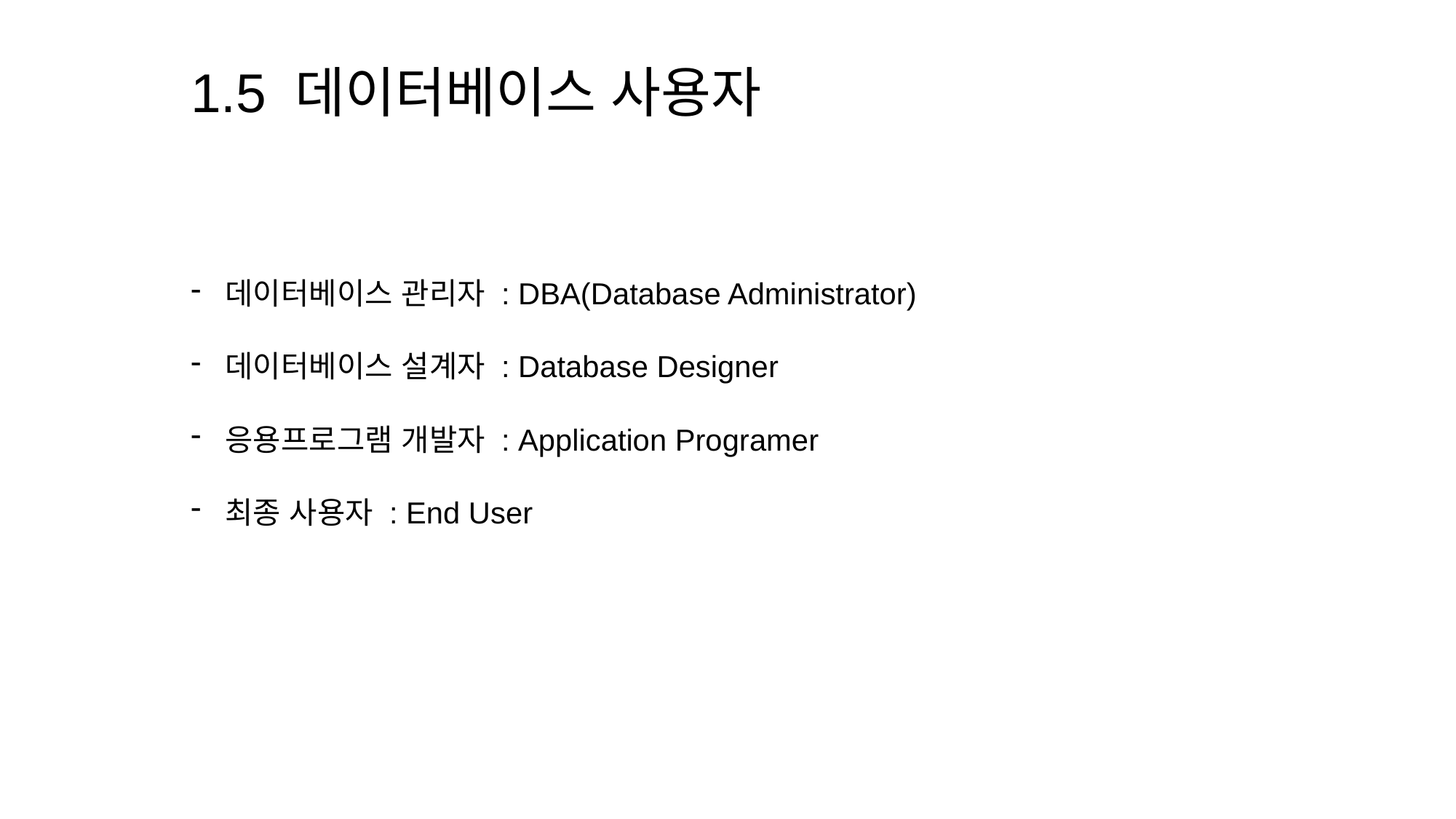

1.5 데이터베이스 사용자
데이터베이스 관리자 : DBA(Database Administrator)

데이터베이스 설계자 : Database Designer

응용프로그램 개발자 : Application Programer

최종 사용자 : End User